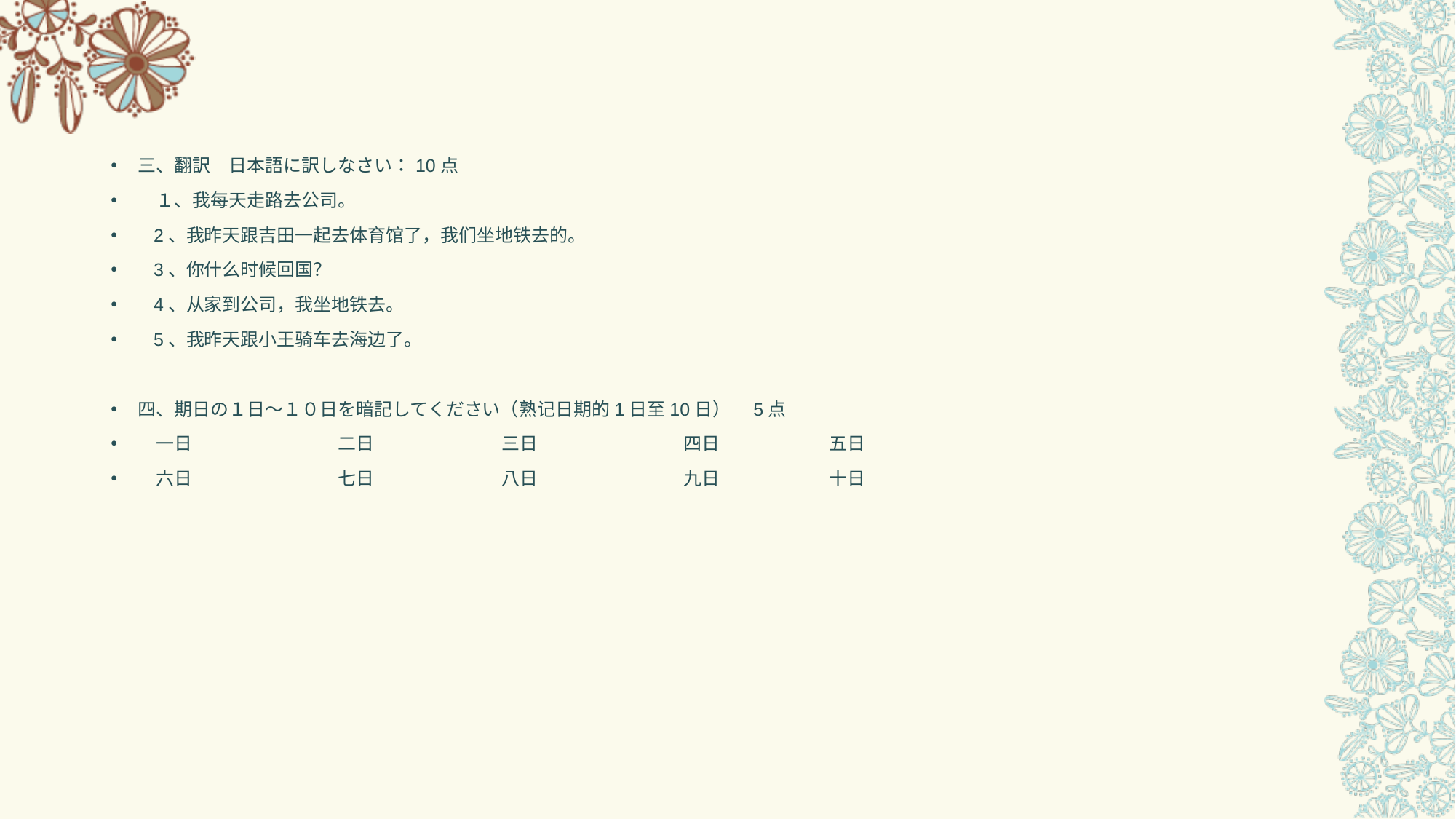

三、翻訳　日本語に訳しなさい：10点
　１、我每天走路去公司。
   2、我昨天跟吉田一起去体育馆了，我们坐地铁去的。
   3、你什么时候回国？
   4、从家到公司，我坐地铁去。
   5、我昨天跟小王骑车去海边了。

四、期日の１日～１０日を暗記してください（熟记日期的1日至10日）　5点
　一日　　　　　　　　二日　　　　　　　三日　　　　　　　　四日　　　　　　五日
　六日　　　　　　　　七日　　　　　　　八日　　　　　　　　九日　　　　　　十日